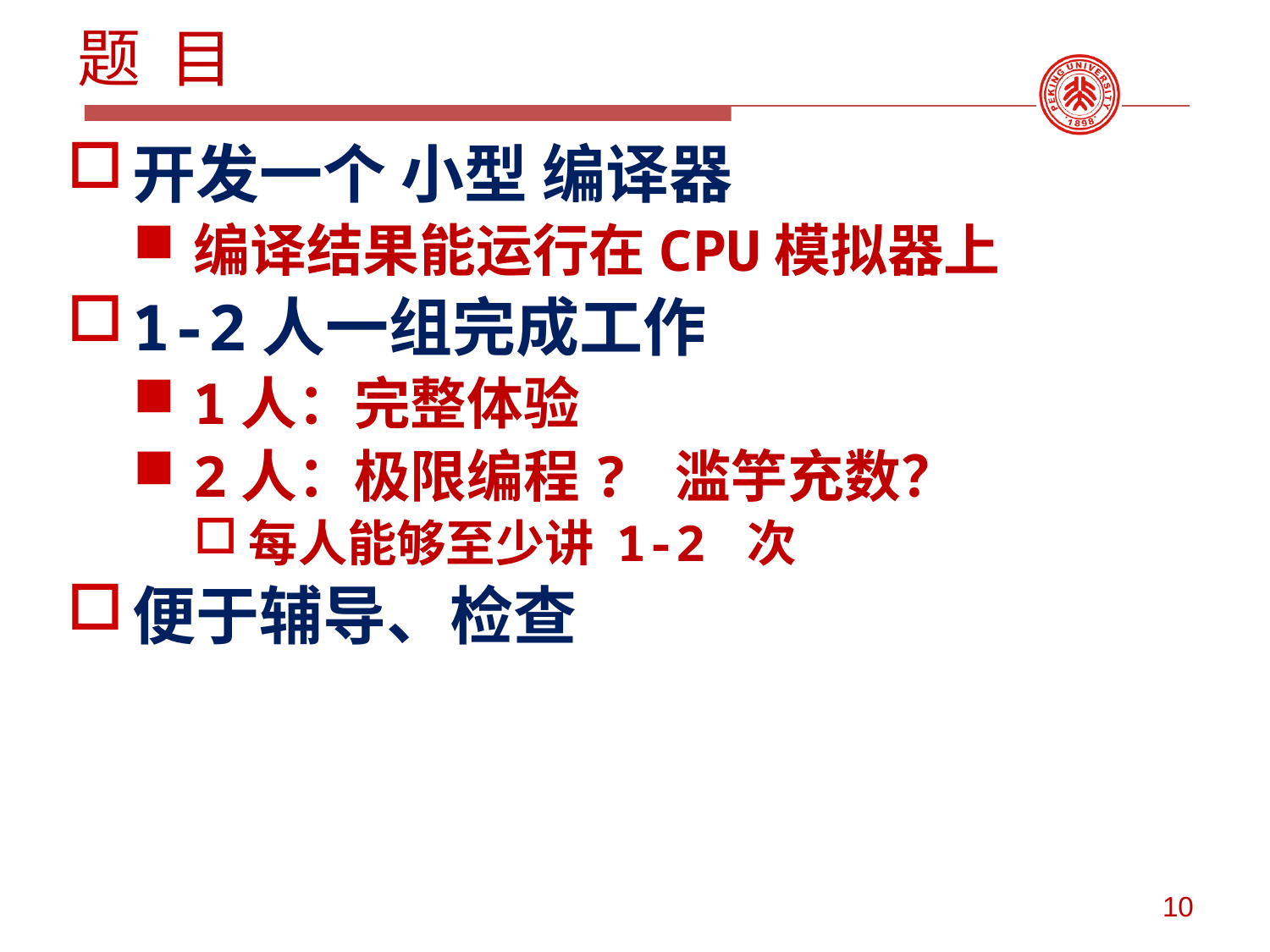

# 题  目
开发一个 小型 编译器
编译结果能运行在CPU模拟器上
1-2人一组完成工作
1人：完整体验
2人：极限编程? 滥竽充数？
每人能够至少讲 1-2 次
便于辅导、检查
10